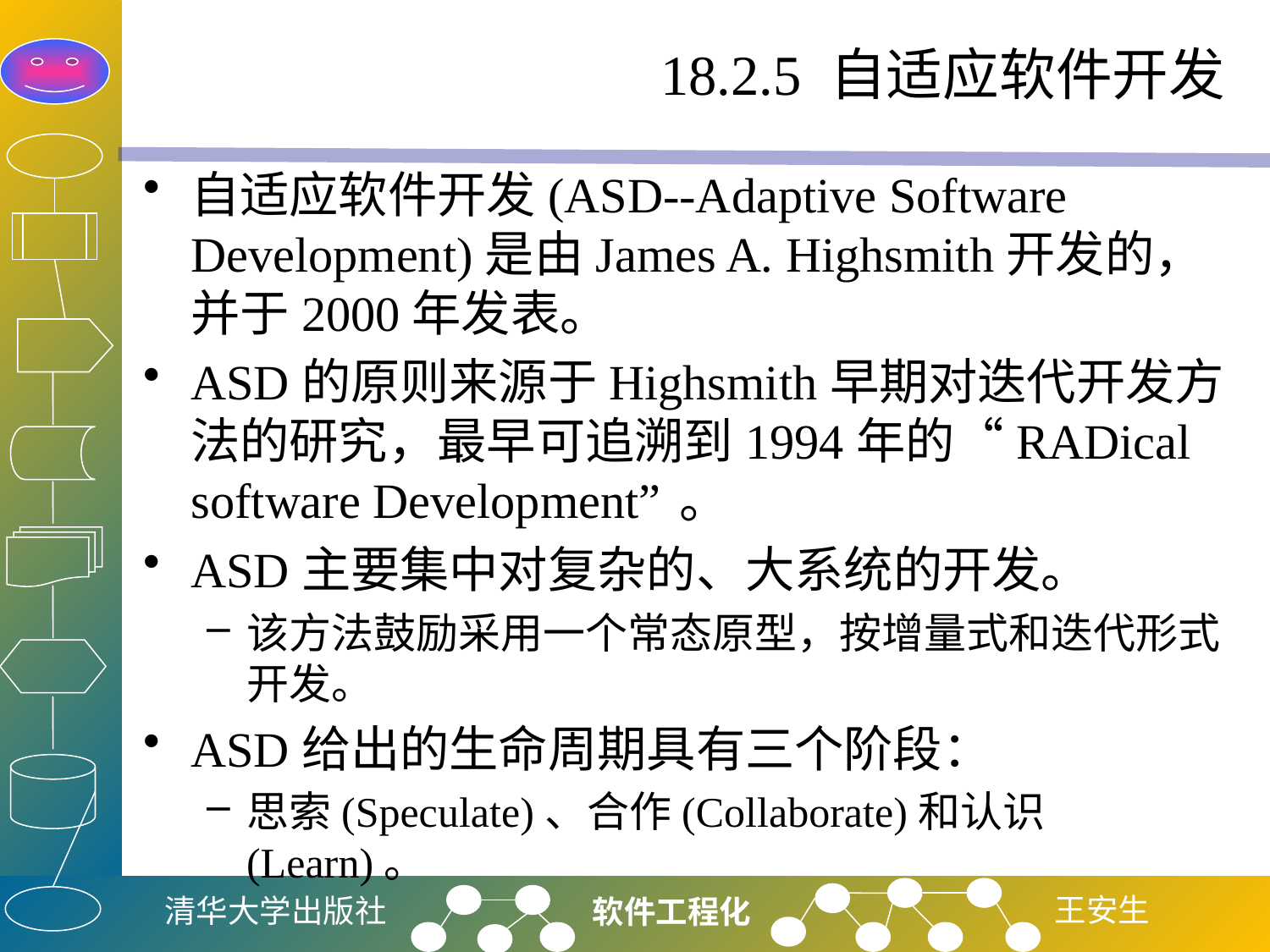

# 18.2.5 自适应软件开发
自适应软件开发(ASD--Adaptive Software Development)是由James A. Highsmith开发的，并于2000年发表。
ASD的原则来源于Highsmith早期对迭代开发方法的研究，最早可追溯到1994年的“RADical software Development” 。
ASD主要集中对复杂的、大系统的开发。
该方法鼓励采用一个常态原型，按增量式和迭代形式开发。
ASD给出的生命周期具有三个阶段：
思索(Speculate)、合作(Collaborate)和认识(Learn)。